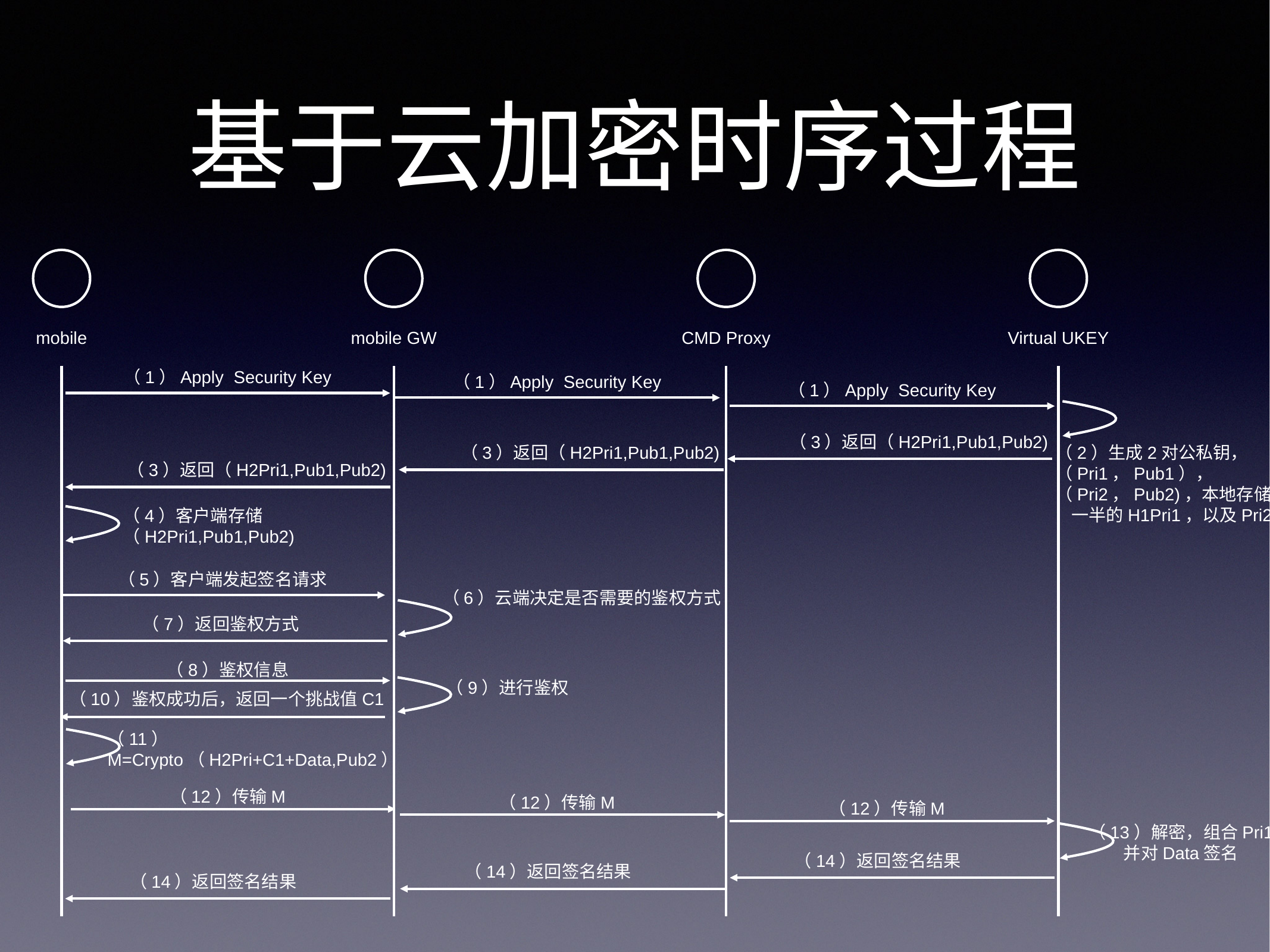

# 基于云加密时序过程

mobile
mobile GW
CMD Proxy
Virtual UKEY
（1）Apply  Security Key

（1）Apply  Security Key

（1）Apply  Security Key

（3）返回（H2Pri1,Pub1,Pub2)
（3）返回（H2Pri1,Pub1,Pub2)
（2）生成2对公私钥，
（Pri1，Pub1），
（Pri2，Pub2)，本地存储
   一半的H1Pri1，以及Pri2

（3）返回（H2Pri1,Pub1,Pub2)

（4）客户端存储
（H2Pri1,Pub1,Pub2)

（5）客户端发起签名请求
（6）云端决定是否需要的鉴权方式

（7）返回鉴权方式

（8）鉴权信息
（9）进行鉴权

（10）鉴权成功后，返回一个挑战值C1

（11）
M=Crypto（H2Pri+C1+Data,Pub2）

（12）传输M
（12）传输M
（12）传输M

（13）解密，组合Pri1
并对Data签名

（14）返回签名结果
（14）返回签名结果
（14）返回签名结果